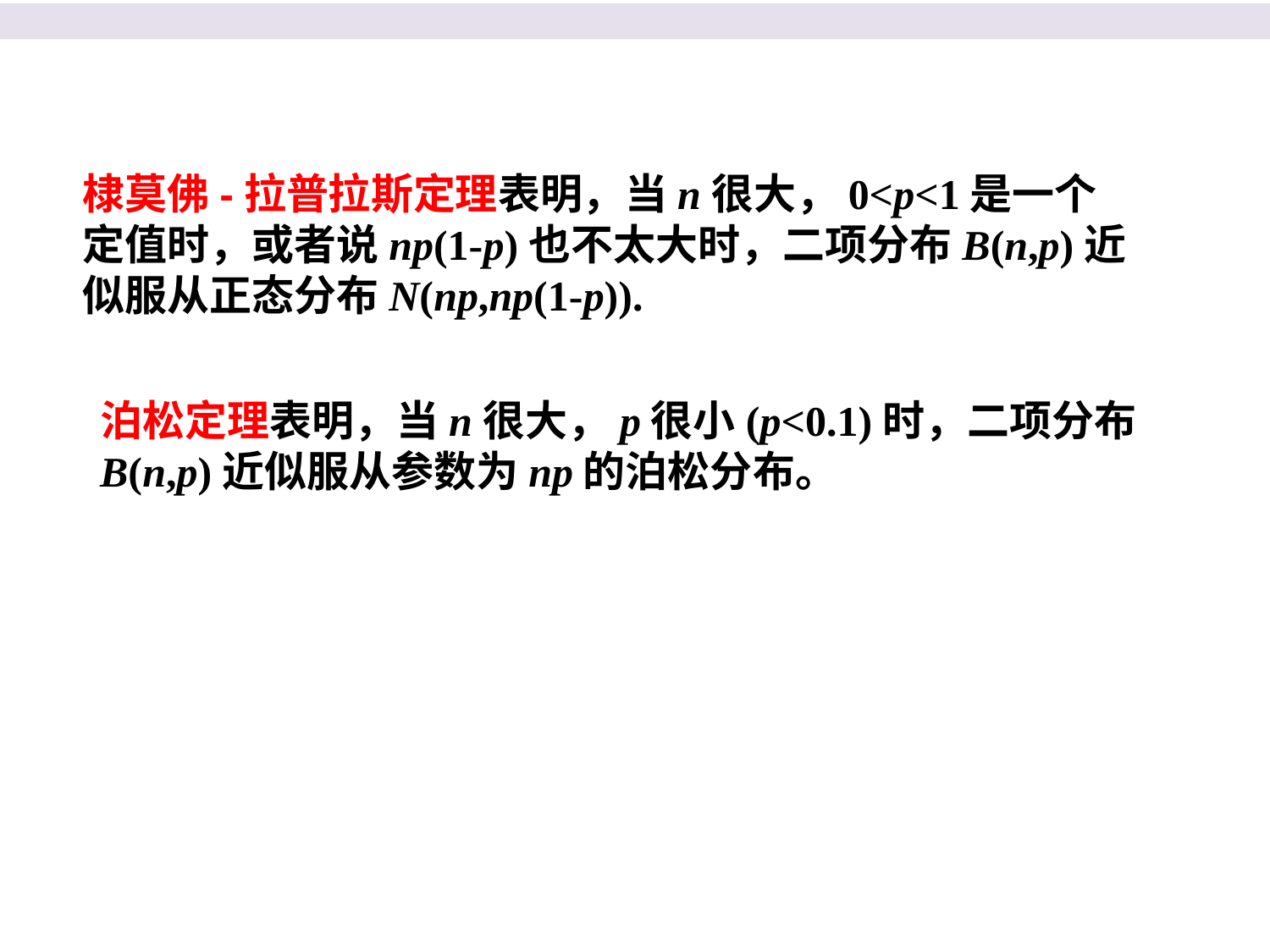

棣莫佛-拉普拉斯定理表明，当n很大，0<p<1是一个定值时，或者说np(1-p)也不太大时，二项分布B(n,p)近似服从正态分布N(np,np(1-p)).
泊松定理表明，当n很大，p很小(p<0.1)时，二项分布B(n,p)近似服从参数为np的泊松分布。